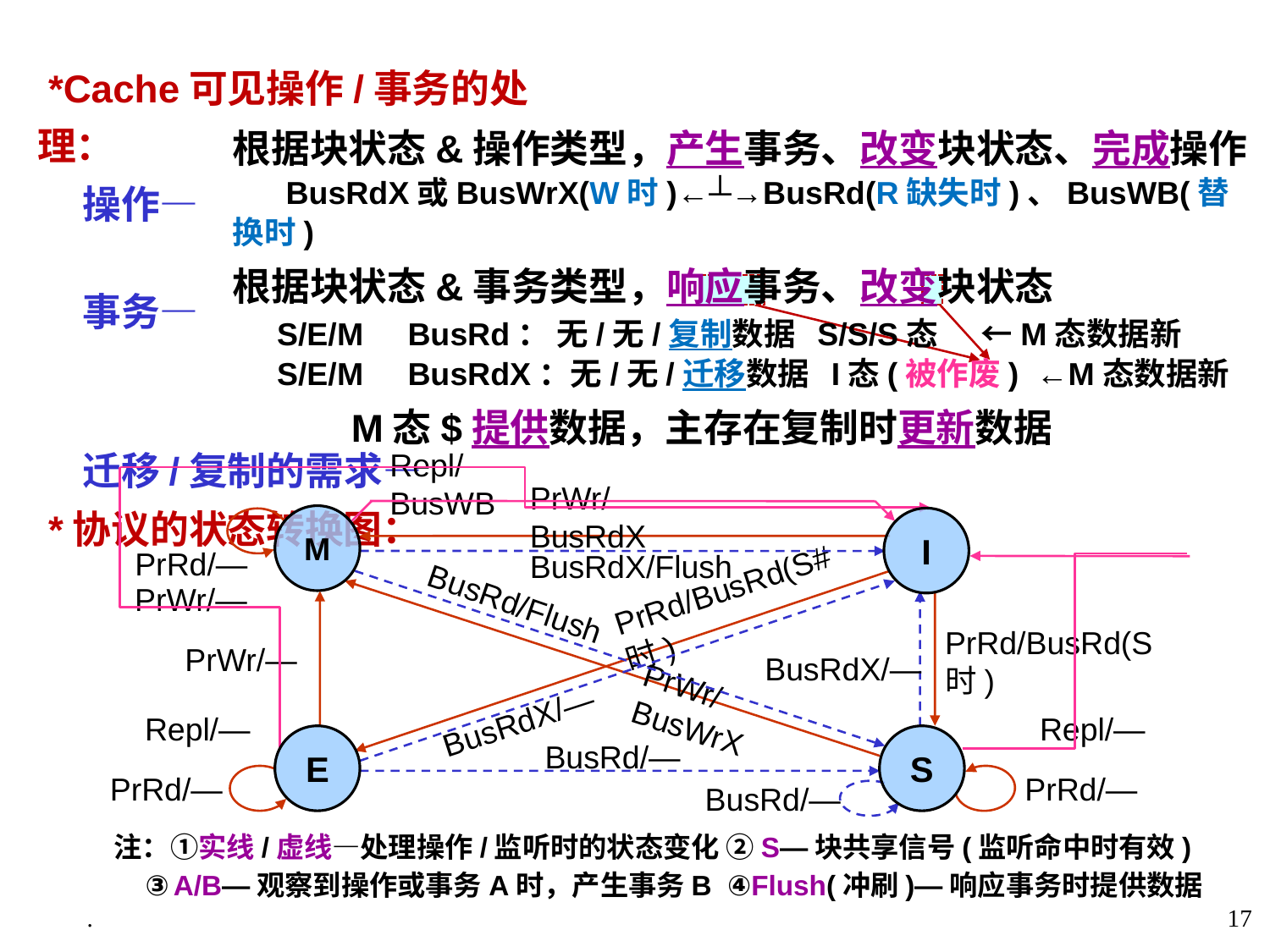

*Cache可见操作/事务的处理：
    操作—

    事务—

    迁移/复制的需求—
 *协议的状态转换图：
根据块状态&操作类型，产生事务、改变块状态、完成操作
      BusRdX或BusWrX(W时)←┴→BusRd(R缺失时)、BusWB(替换时)
根据块状态&事务类型，响应事务、改变块状态
     S/E/M     BusRd： 无/无/复制数据  S/S/S态      ←M态数据新
     S/E/M     BusRdX：无/无/迁移数据  I态(被作废)  ←M态数据新
           M态$提供数据，主存在复制时更新数据

Repl/BusWB
Repl/—
Repl/—
PrWr/BusRdX

PrWr/—

PrWr/—
PrWr/BusWrX
M
I
E
S
注：①实线/虚线—处理操作/监听时的状态变化 ②S—块共享信号(监听命中时有效)
    ③A/B—观察到操作或事务A时，产生事务B  ④Flush(冲刷)—响应事务时提供数据

PrRd/—

PrRd/BusRd(S#时)

PrRd/BusRd(S时)

PrRd/—
PrRd/—

BusRdX/Flush

BusRdX/—
BusRdX/—

BusRd/Flush
BusRd/—

BusRd/—

.
17